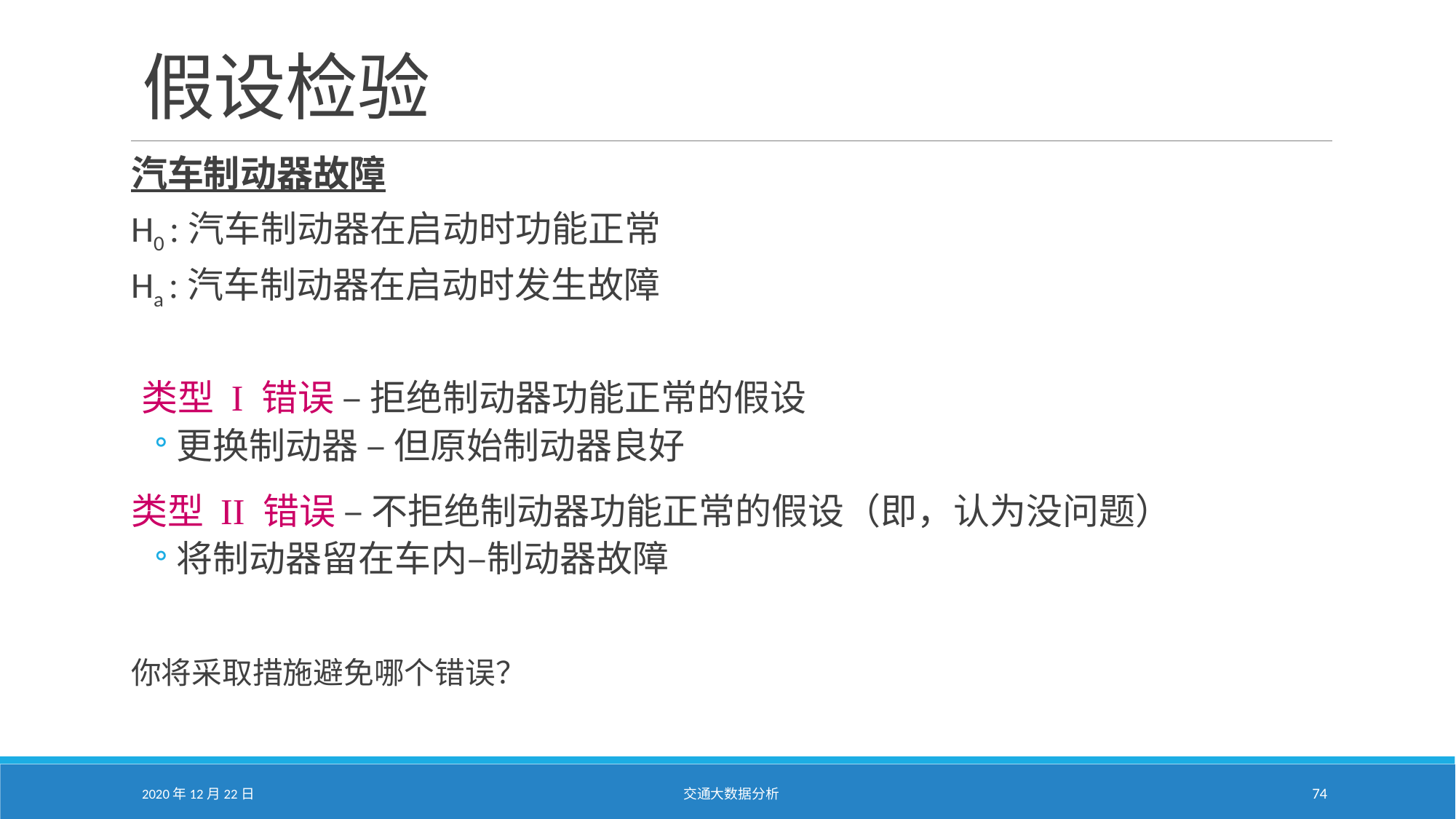

# 假设检验
汽车制动器故障
H0 :汽车制动器在启动时功能正常
Ha :汽车制动器在启动时发生故障

类型 I 错误 – 拒绝制动器功能正常的假设
更换制动器 – 但原始制动器良好
类型 II 错误 – 不拒绝制动器功能正常的假设（即，认为没问题）
将制动器留在车内–制动器故障

你将采取措施避免哪个错误？

2020年12月22日
交通大数据分析
74